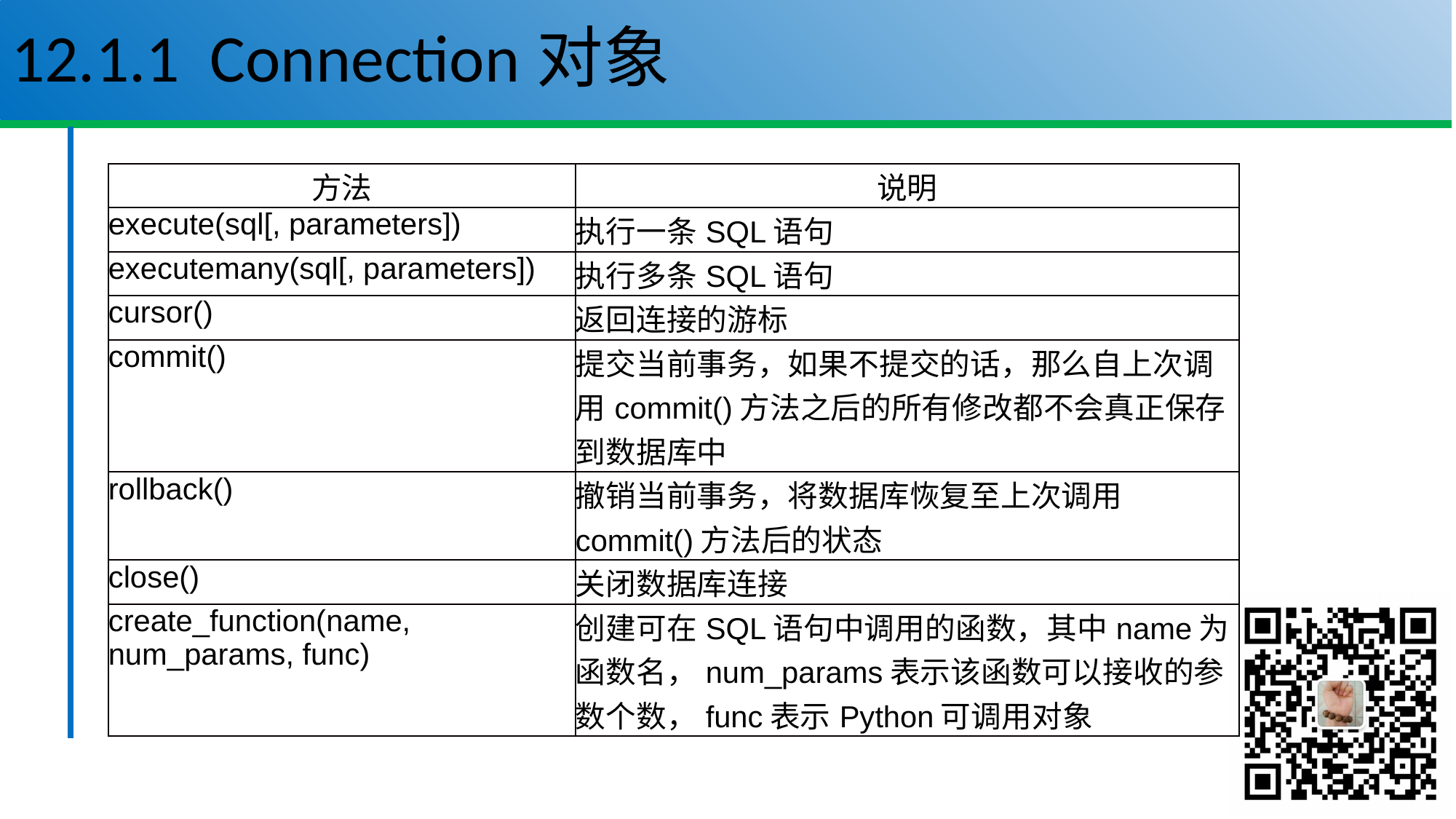

# 12.1.1  Connection对象
| 方法 | 说明 |
| --- | --- |
| execute(sql[, parameters]) | 执行一条SQL语句 |
| executemany(sql[, parameters]) | 执行多条SQL语句 |
| cursor() | 返回连接的游标 |
| commit() | 提交当前事务，如果不提交的话，那么自上次调用commit()方法之后的所有修改都不会真正保存到数据库中 |
| rollback() | 撤销当前事务，将数据库恢复至上次调用commit()方法后的状态 |
| close() | 关闭数据库连接 |
| create\_function(name, num\_params, func) | 创建可在SQL语句中调用的函数，其中name为函数名，num\_params表示该函数可以接收的参数个数，func表示Python可调用对象 |
7